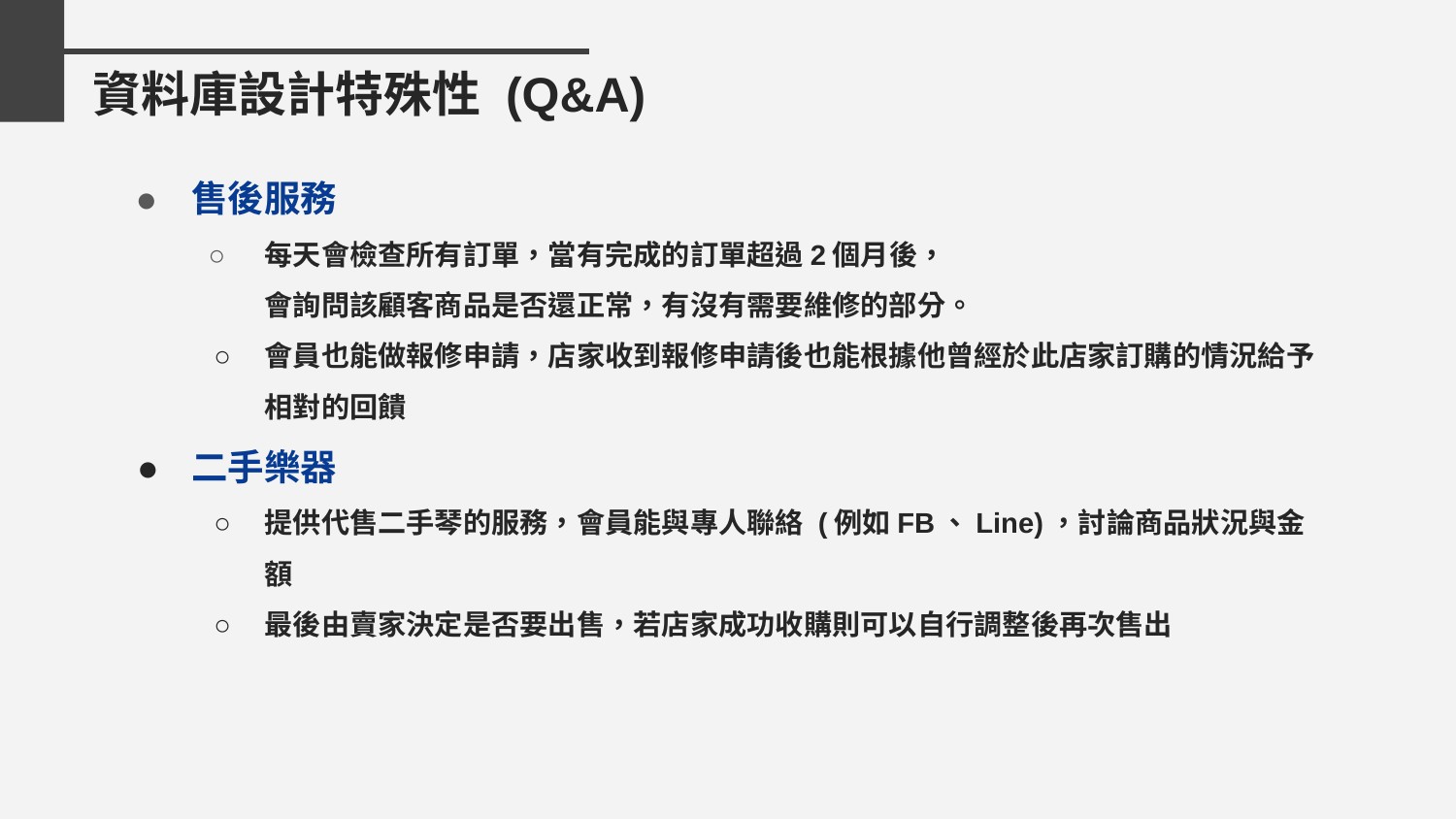

資料庫設計特殊性 (Q&A)
售後服務
每天會檢查所有訂單，當有完成的訂單超過2個月後，
會詢問該顧客商品是否還正常，有沒有需要維修的部分。
會員也能做報修申請，店家收到報修申請後也能根據他曾經於此店家訂購的情況給予相對的回饋
二手樂器
提供代售二手琴的服務，會員能與專人聯絡 (例如FB、Line)，討論商品狀況與金額
最後由賣家決定是否要出售，若店家成功收購則可以自行調整後再次售出